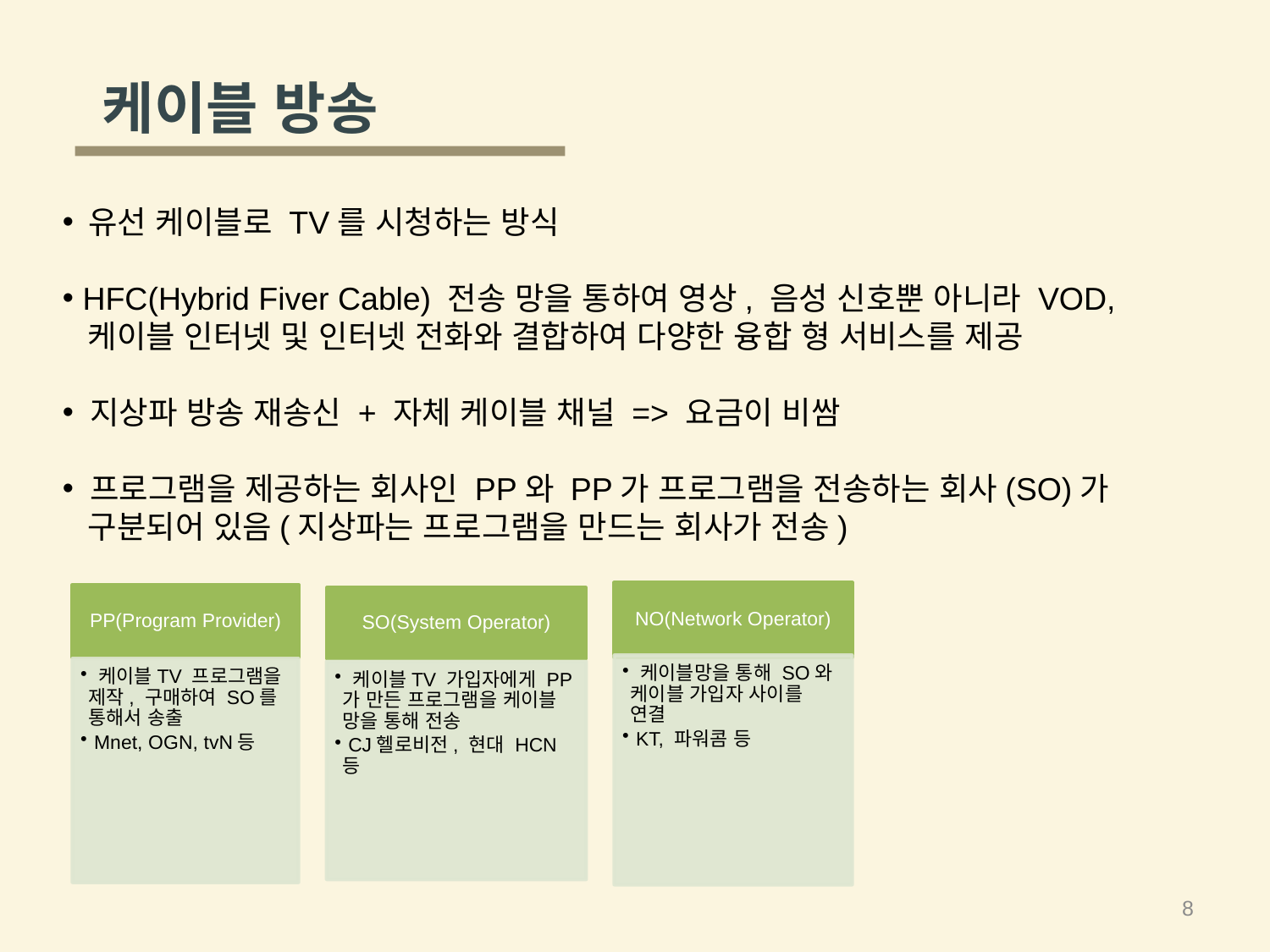

케이블 방송

 유선 케이블로 TV를 시청하는 방식

 HFC(Hybrid Fiver Cable) 전송 망을 통하여 영상, 음성 신호뿐 아니라 VOD,
  케이블 인터넷 및 인터넷 전화와 결합하여 다양한 융합 형 서비스를 제공

 지상파 방송 재송신 + 자체 케이블 채널 => 요금이 비쌈

 프로그램을 제공하는 회사인 PP와 PP가 프로그램을 전송하는 회사(SO)가
  구분되어 있음(지상파는 프로그램을 만드는 회사가 전송)
PP(Program Provider)
 케이블TV 프로그램을 제작, 구매하여 SO를 통해서 송출
 Mnet, OGN, tvN등
SO(System Operator)
 케이블TV 가입자에게 PP가 만든 프로그램을 케이블 망을 통해 전송
 CJ헬로비전, 현대 HCN 등
NO(Network Operator)
 케이블망을 통해 SO와 케이블 가입자 사이를 연결
 KT, 파워콤 등
8